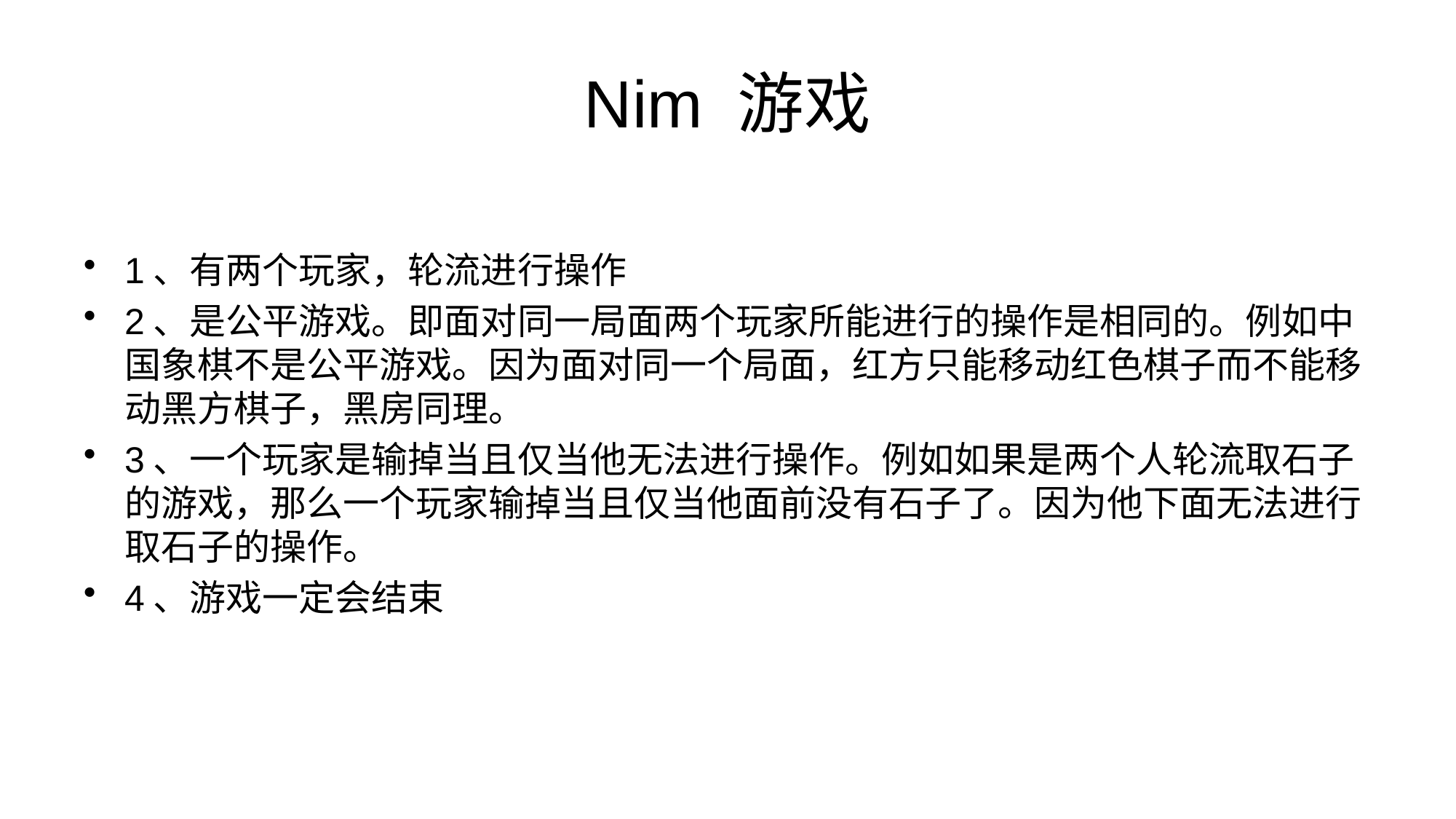

# Nim 游戏

1、有两个玩家，轮流进行操作
2、是公平游戏。即面对同一局面两个玩家所能进行的操作是相同的。例如中国象棋不是公平游戏。因为面对同一个局面，红方只能移动红色棋子而不能移动黑方棋子，黑房同理。
3、一个玩家是输掉当且仅当他无法进行操作。例如如果是两个人轮流取石子的游戏，那么一个玩家输掉当且仅当他面前没有石子了。因为他下面无法进行取石子的操作。
4、游戏一定会结束